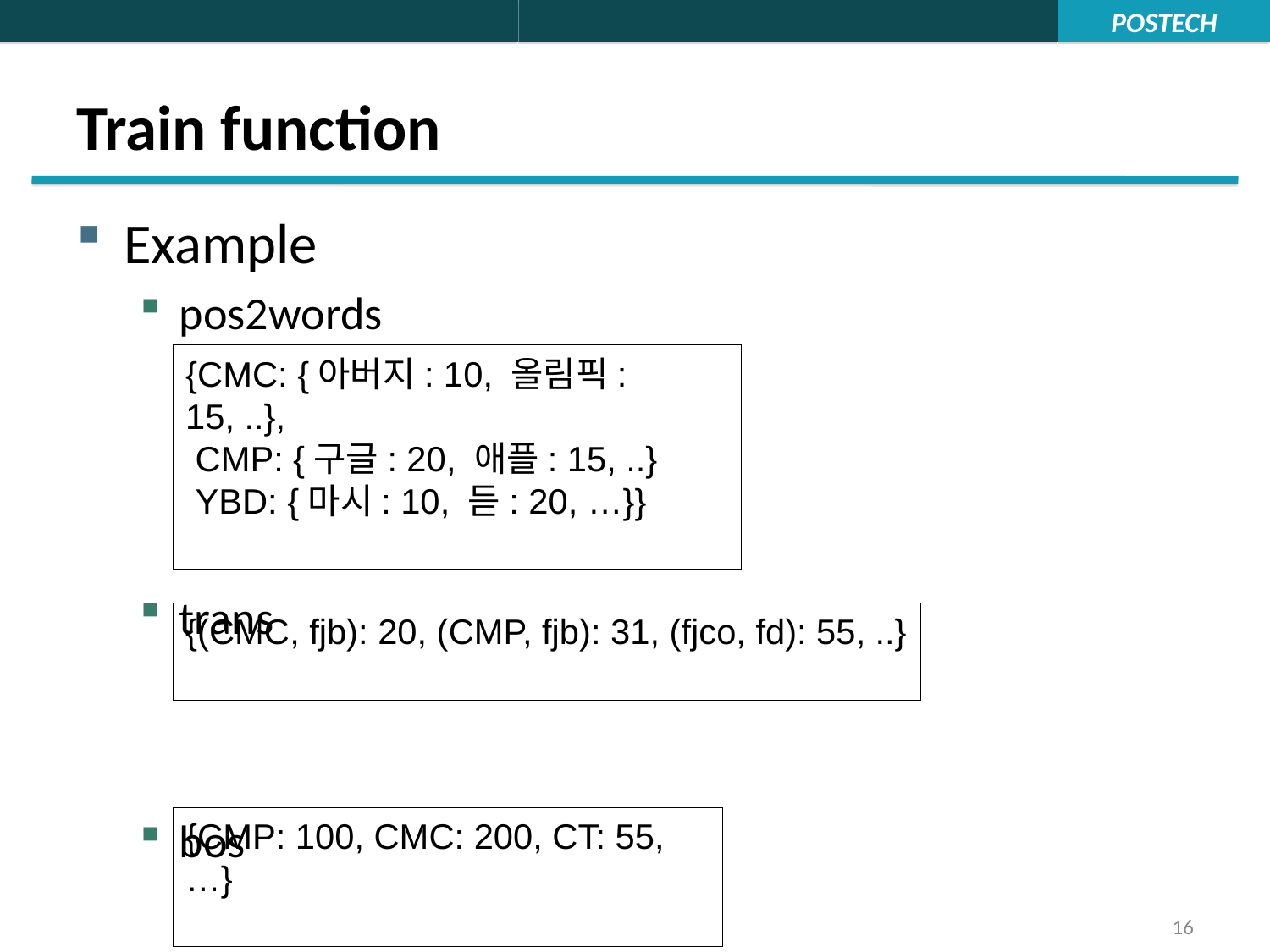

# Train function
Example
pos2words

trans

bos

{CMC: {아버지: 10, 올림픽: 15, ..},
 CMP: {구글: 20, 애플: 15, ..}
 YBD: {마시: 10, 듣: 20, …}}

{(CMC, fjb): 20, (CMP, fjb): 31, (fjco, fd): 55, ..}

{CMP: 100, CMC: 200, CT: 55, …}

16